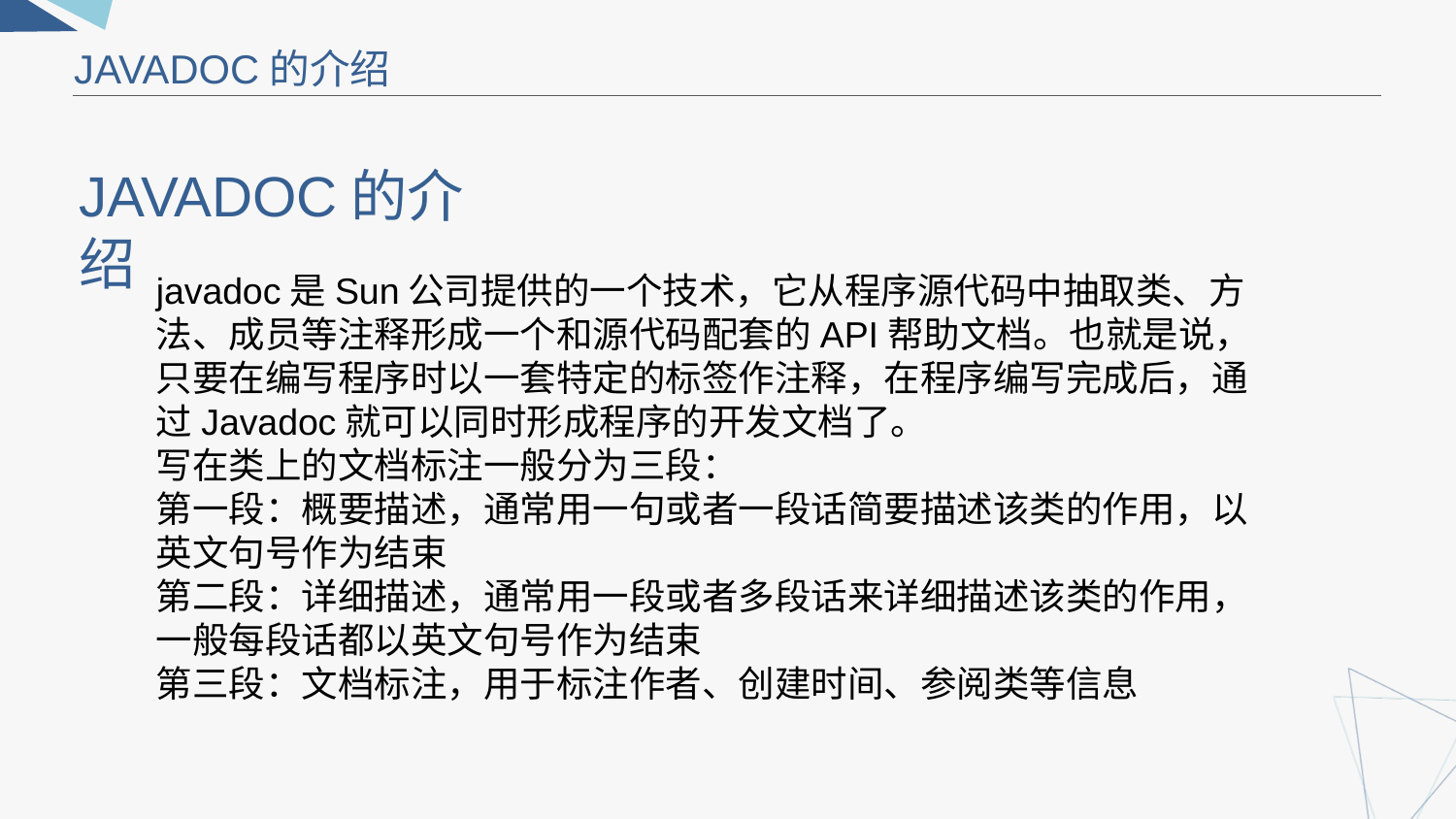

JAVADOC的介绍
JAVADOC的介绍
javadoc是Sun公司提供的一个技术，它从程序源代码中抽取类、方法、成员等注释形成一个和源代码配套的API帮助文档。也就是说，只要在编写程序时以一套特定的标签作注释，在程序编写完成后，通过Javadoc就可以同时形成程序的开发文档了。
写在类上的文档标注一般分为三段：
第一段：概要描述，通常用一句或者一段话简要描述该类的作用，以英文句号作为结束
第二段：详细描述，通常用一段或者多段话来详细描述该类的作用，一般每段话都以英文句号作为结束
第三段：文档标注，用于标注作者、创建时间、参阅类等信息